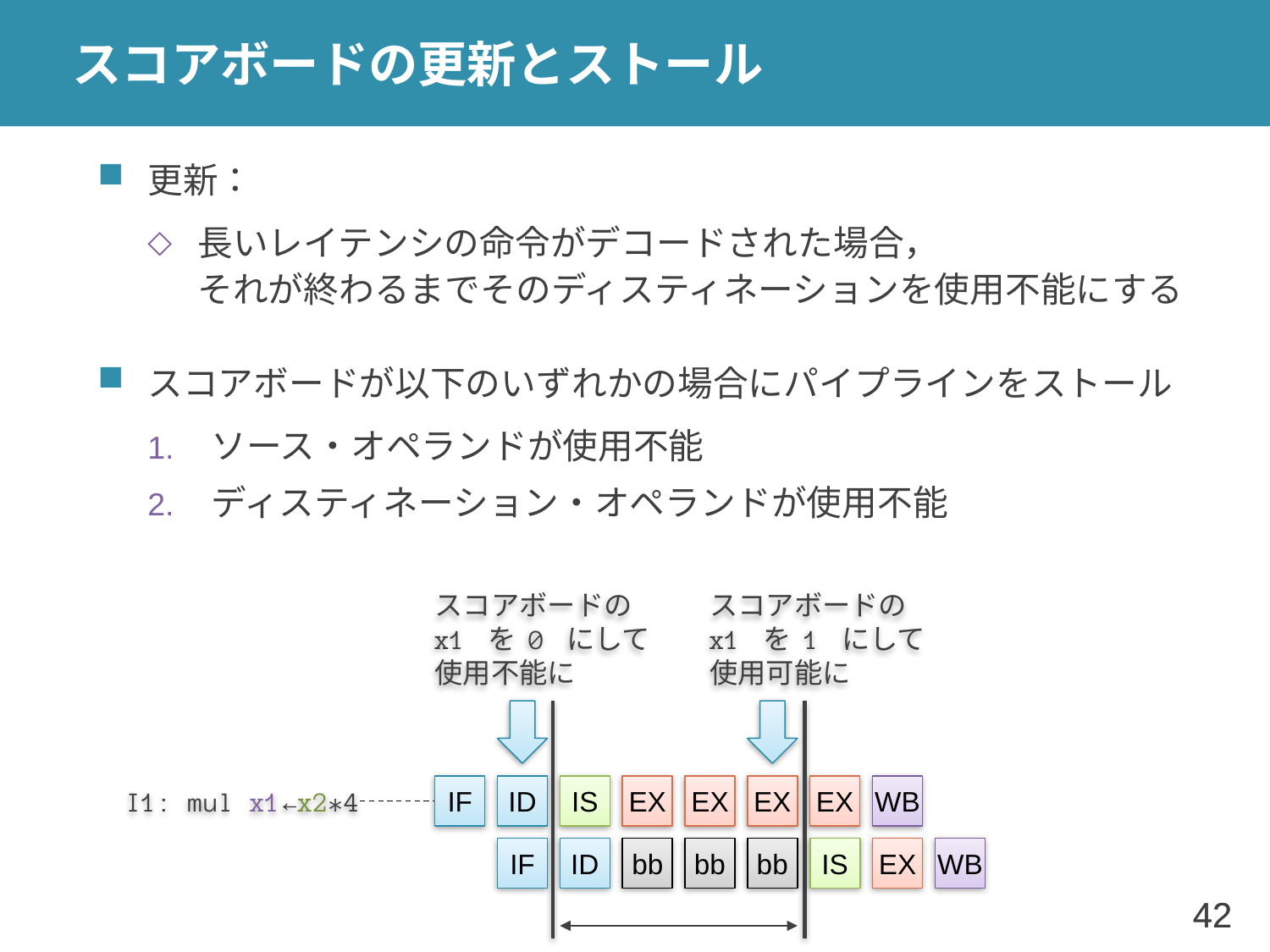

# スコアボードの更新とストール
更新：
長いレイテンシの命令がデコードされた場合，
それが終わるまでそのディスティネーションを使用不能にする
スコアボードが以下のいずれかの場合にパイプラインをストール
ソース・オペランドが使用不能
ディスティネーション・オペランドが使用不能
スコアボードの
x1 を 0 にして
使用不能に
スコアボードの
x1 を 1 にして
使用可能に

I1: mul x1←x2*4
IF
ID
IS
EX
EX
EX
EX
WB
IF
ID
bb
bb
bb
IS
EX
WB